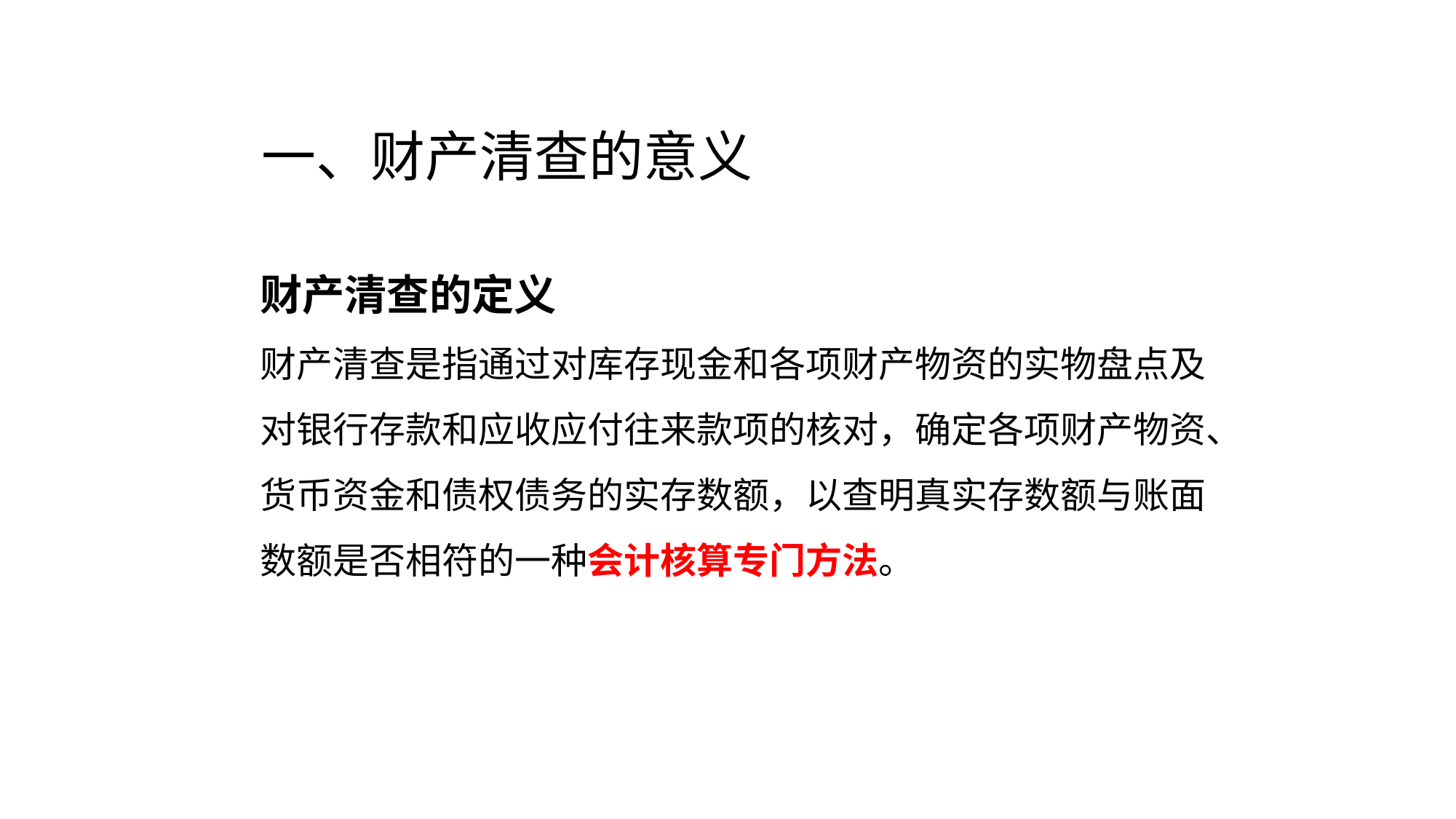

一、财产清查的意义
财产清查的定义
财产清查是指通过对库存现金和各项财产物资的实物盘点及对银行存款和应收应付往来款项的核对，确定各项财产物资、货币资金和债权债务的实存数额，以查明真实存数额与账面数额是否相符的一种会计核算专门方法。